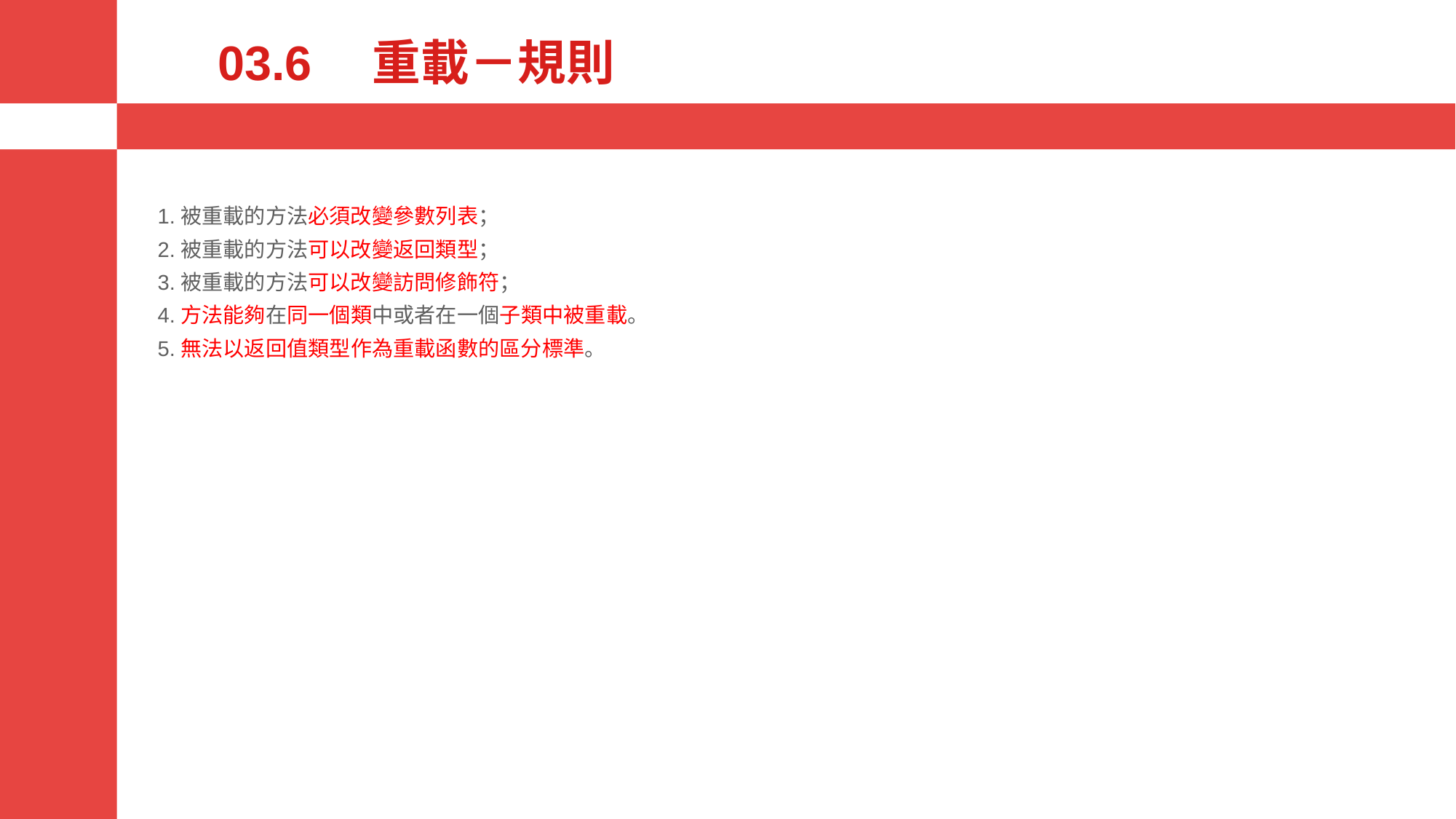

# 03.6　重載－規則
1.被重載的方法必須改變參數列表；
2.被重載的方法可以改變返回類型；
3.被重載的方法可以改變訪問修飾符；
4.方法能夠在同一個類中或者在一個子類中被重載。
5.無法以返回值類型作為重載函數的區分標準。